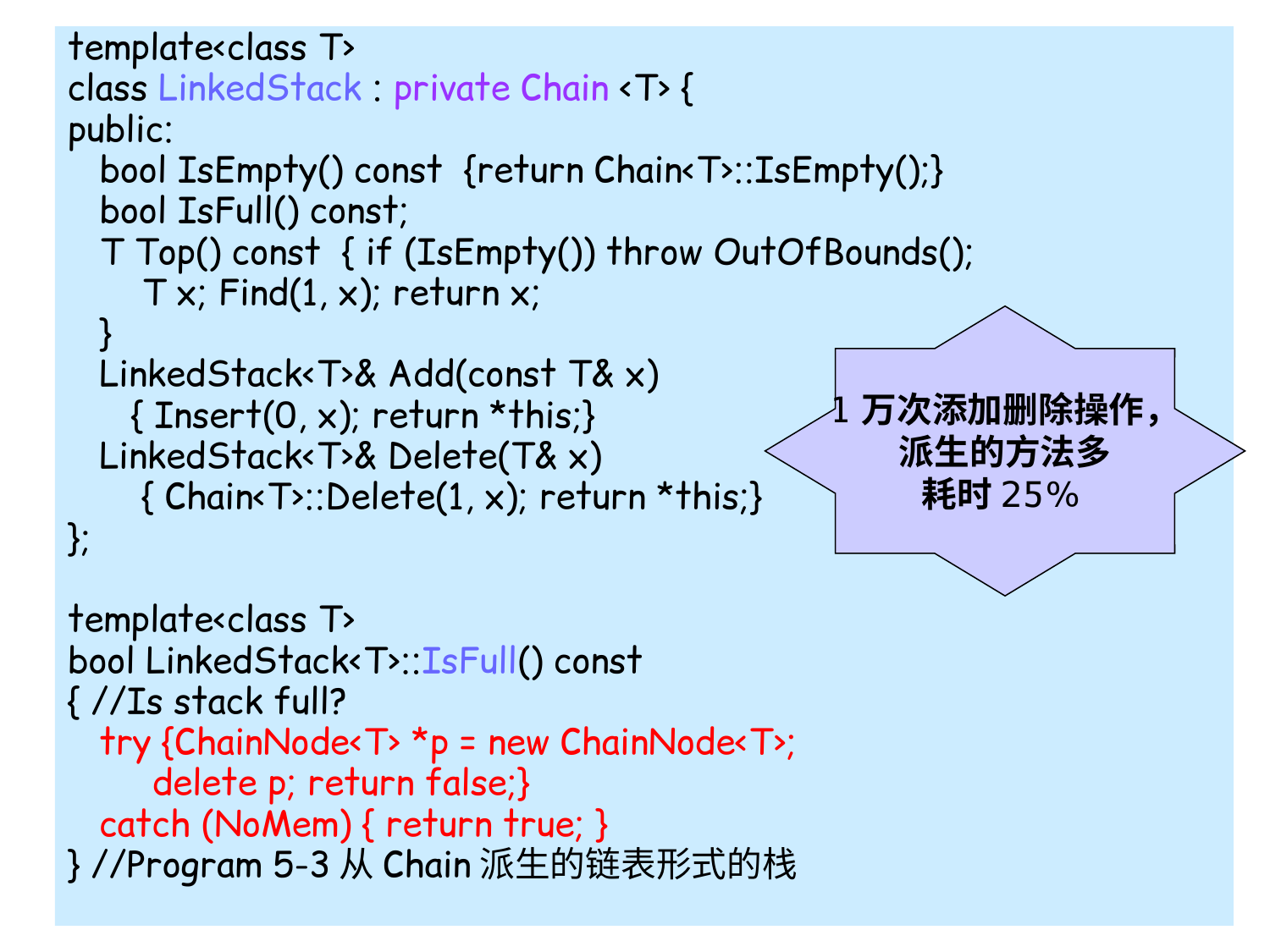

template<class T>
class LinkedStack : private Chain <T> {
public:
   bool IsEmpty() const  {return Chain<T>::IsEmpty();}
   bool IsFull() const;
   T Top() const  { if (IsEmpty()) throw OutOfBounds();
       T x; Find(1, x); return x;
   }
   LinkedStack<T>& Add(const T& x)
      { Insert(0, x); return *this;}
   LinkedStack<T>& Delete(T& x)
       { Chain<T>::Delete(1, x); return *this;}
};

template<class T>
bool LinkedStack<T>::IsFull() const
{ //Is stack full?
   try {ChainNode<T> *p = new ChainNode<T>;
        delete p; return false;}
   catch (NoMem) { return true; }
} //Program 5-3从Chain派生的链表形式的栈
# 5.4	Linked Representation
1万次添加删除操作，
派生的方法多
耗时25%

15